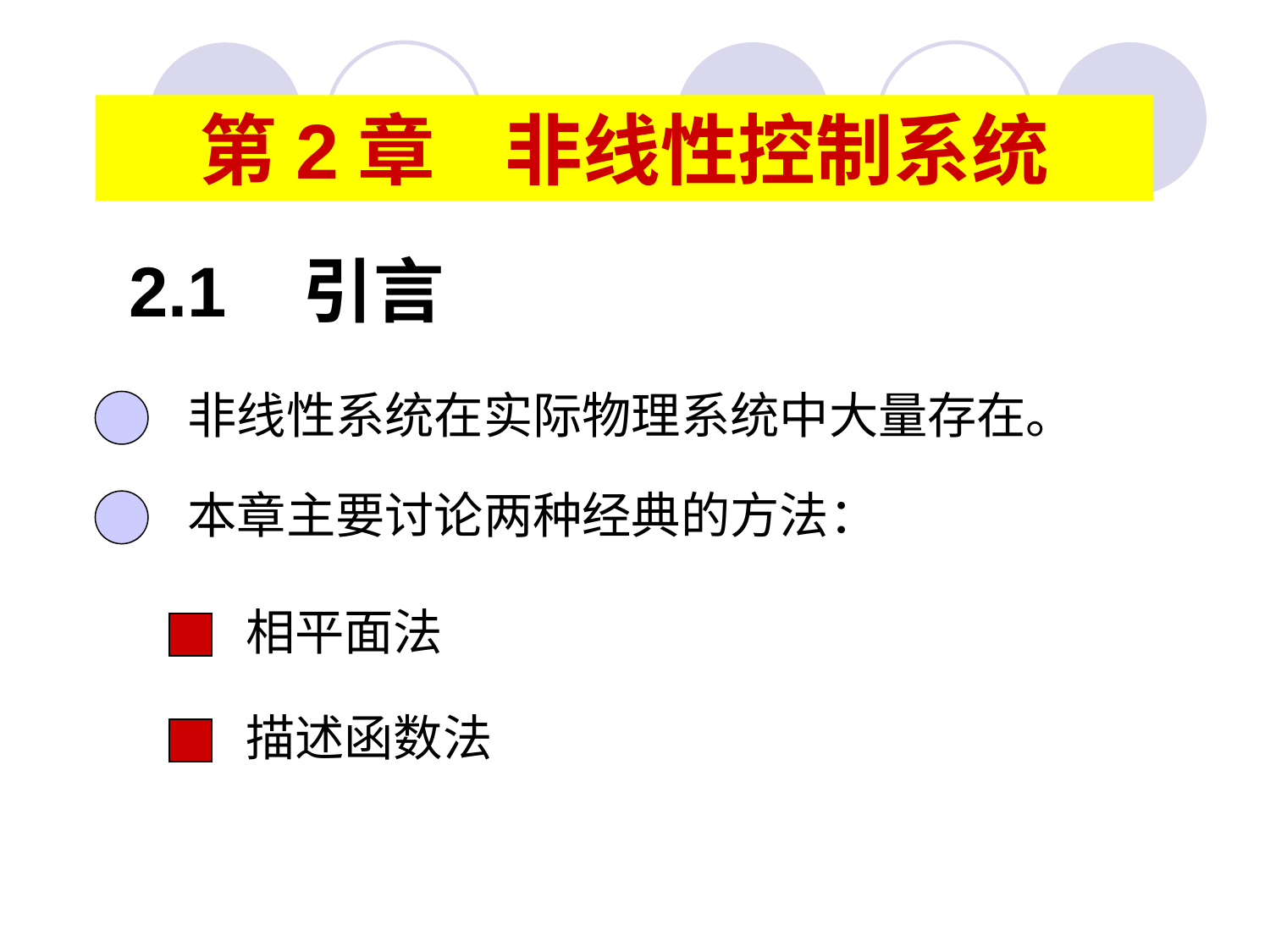

第2章    非线性控制系统
2.1   引言
非线性系统在实际物理系统中大量存在。

本章主要讨论两种经典的方法：

相平面法

描述函数法

1